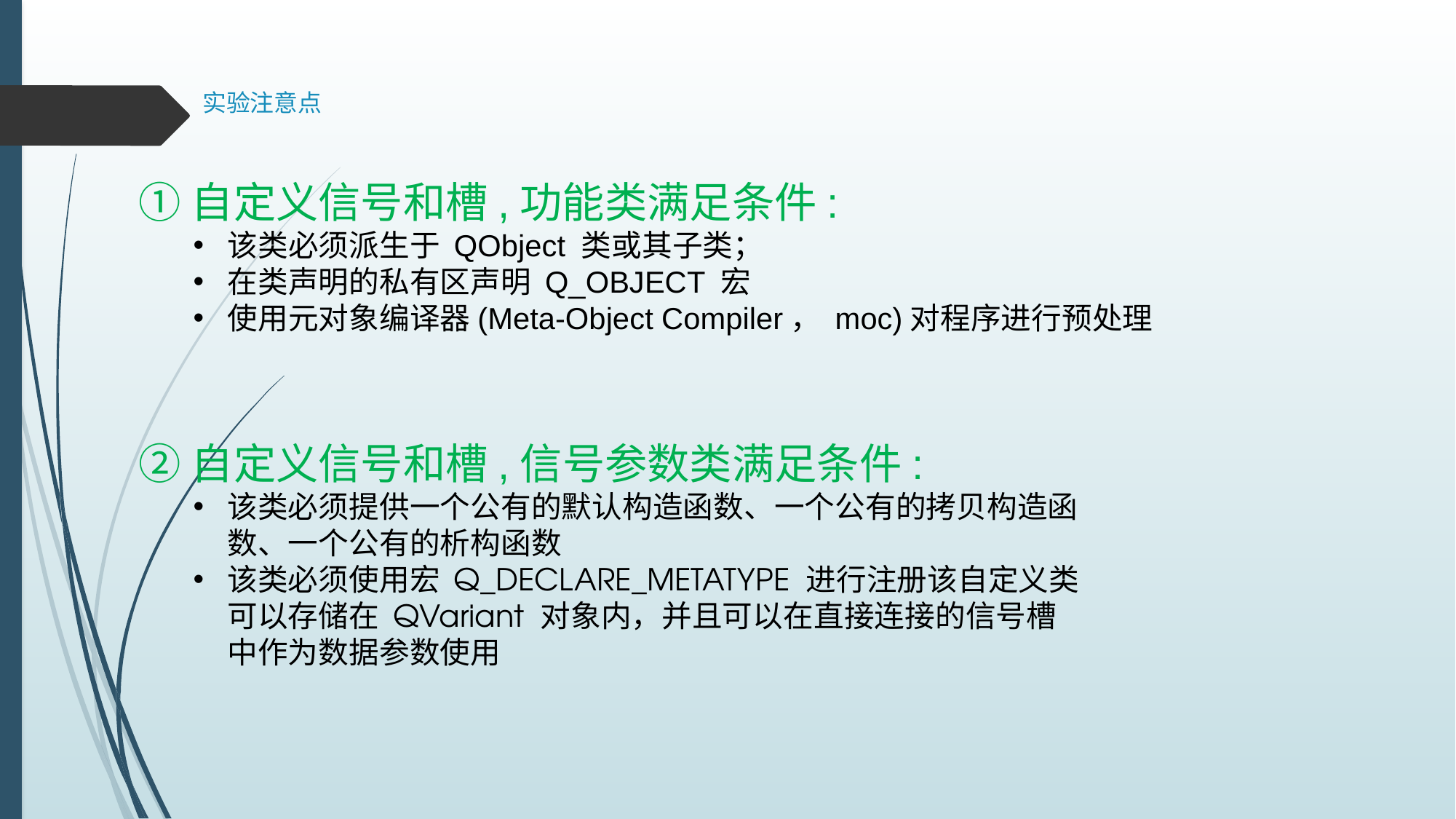

# 实验注意点
①自定义信号和槽,功能类满足条件:
该类必须派生于 QObject 类或其子类；
在类声明的私有区声明 Q_OBJECT 宏
使用元对象编译器(Meta-Object Compiler， moc)对程序进行预处理

②自定义信号和槽,信号参数类满足条件:
该类必须提供一个公有的默认构造函数、一个公有的拷贝构造函数、一个公有的析构函数
该类必须使用宏 Q_DECLARE_METATYPE 进行注册该自定义类可以存储在 QVariant 对象内，并且可以在直接连接的信号槽中作为数据参数使用